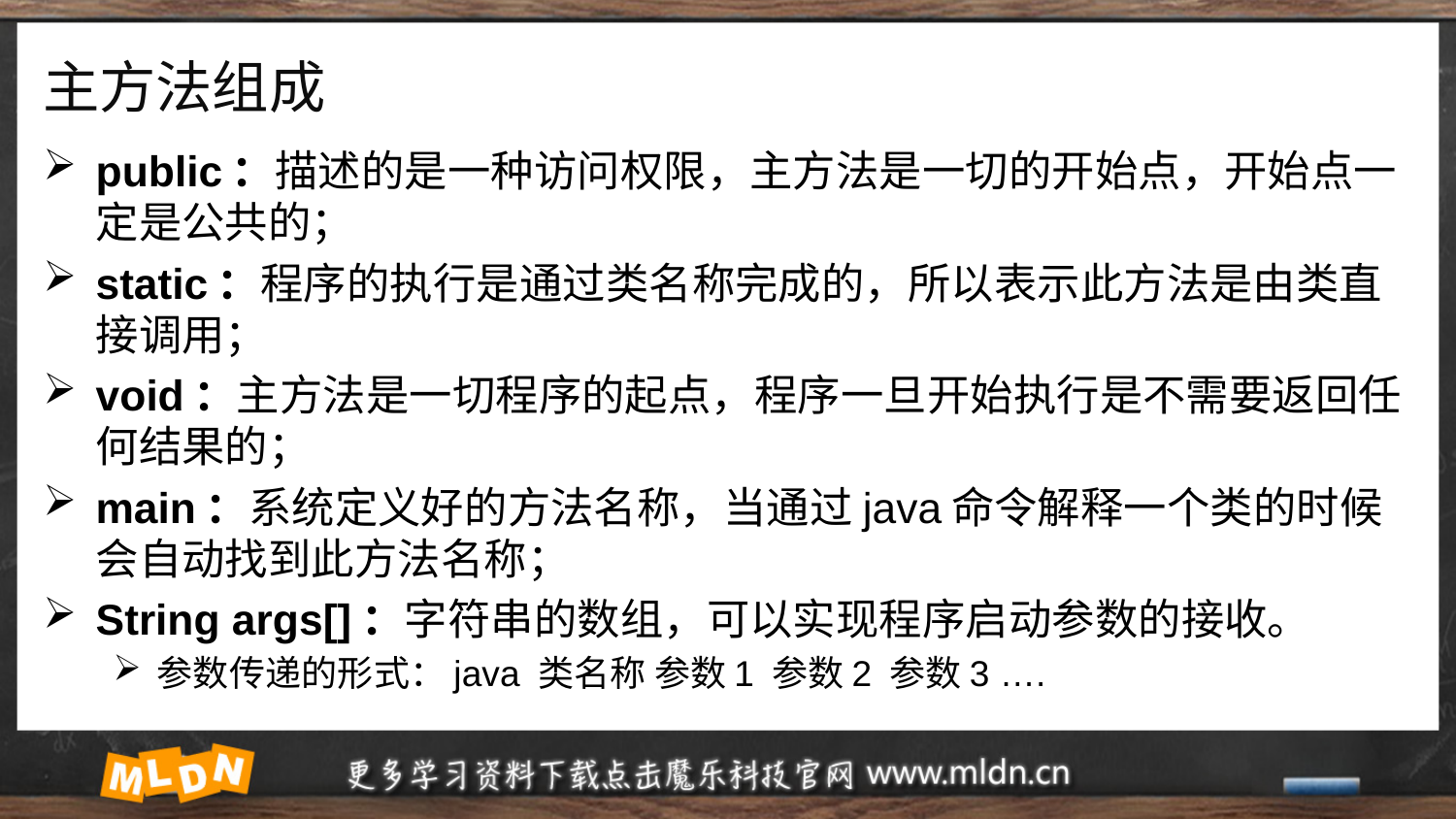

# 主方法组成
public：描述的是一种访问权限，主方法是一切的开始点，开始点一定是公共的；
static：程序的执行是通过类名称完成的，所以表示此方法是由类直接调用；
void：主方法是一切程序的起点，程序一旦开始执行是不需要返回任何结果的；
main：系统定义好的方法名称，当通过java命令解释一个类的时候会自动找到此方法名称；
String args[]：字符串的数组，可以实现程序启动参数的接收。
参数传递的形式：java 类名称 参数1 参数2 参数3 ….